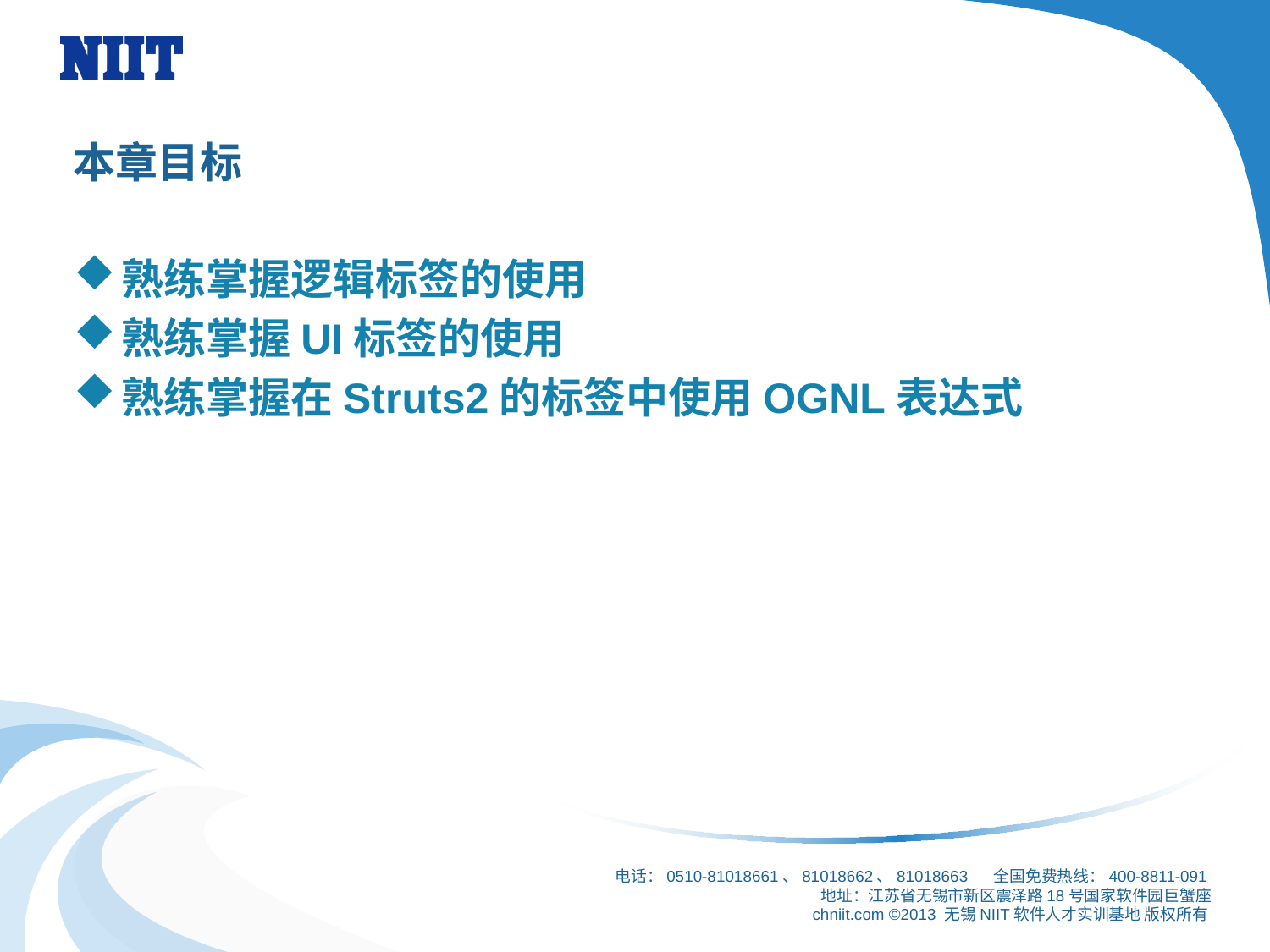

# 本章目标
熟练掌握逻辑标签的使用
熟练掌握UI标签的使用
熟练掌握在Struts2的标签中使用OGNL表达式